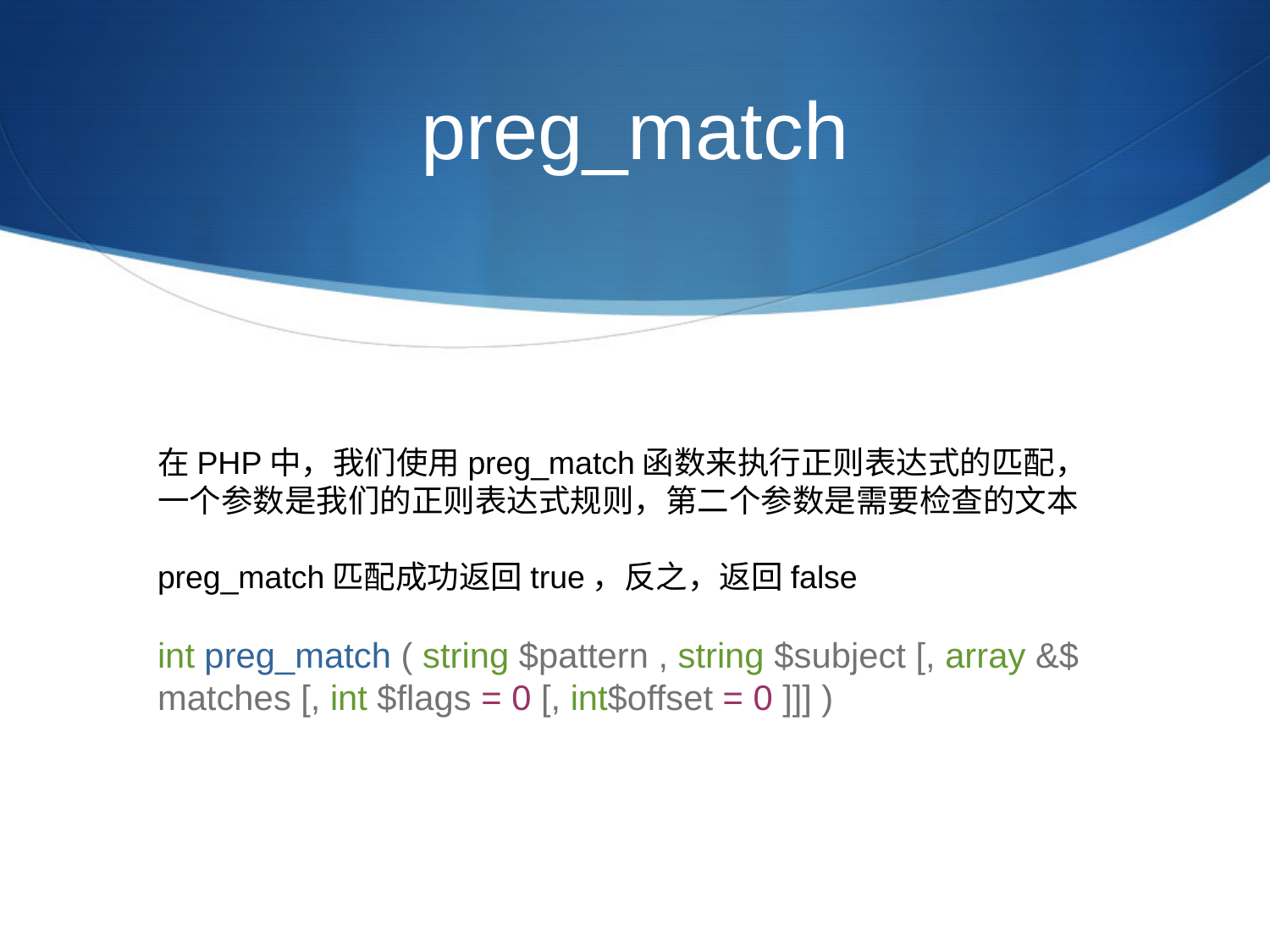

# preg_match
在PHP中，我们使用preg_match函数来执行正则表达式的匹配，一个参数是我们的正则表达式规则，第二个参数是需要检查的文本

preg_match匹配成功返回true，反之，返回false

int preg_match ( string $pattern , string $subject [, array &$matches [, int $flags = 0 [, int$offset = 0 ]]] )